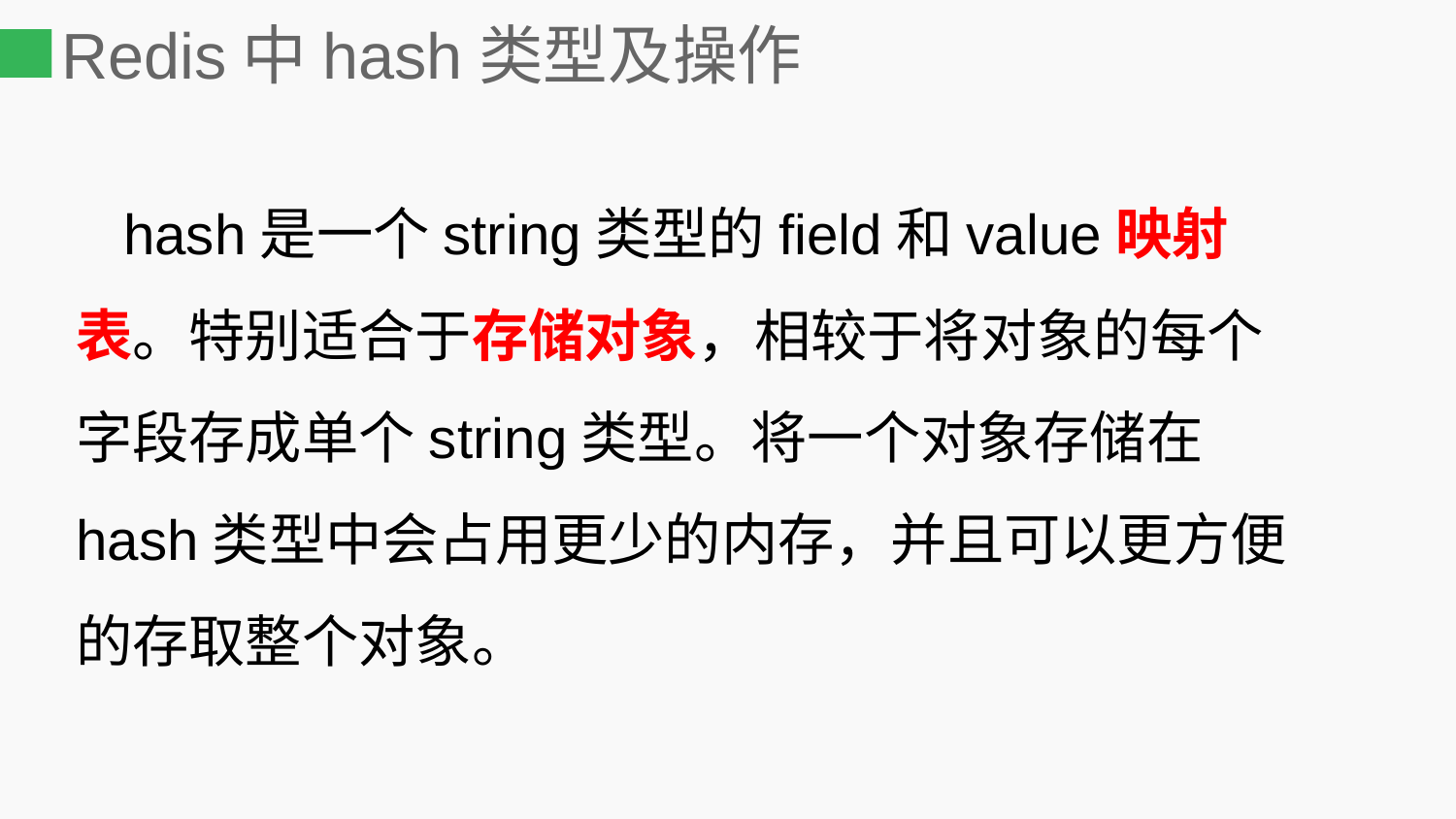

# Redis中hash类型及操作
   hash是一个string类型的field和value映射表。特别适合于存储对象，相较于将对象的每个字段存成单个string类型。将一个对象存储在hash类型中会占用更少的内存，并且可以更方便的存取整个对象。